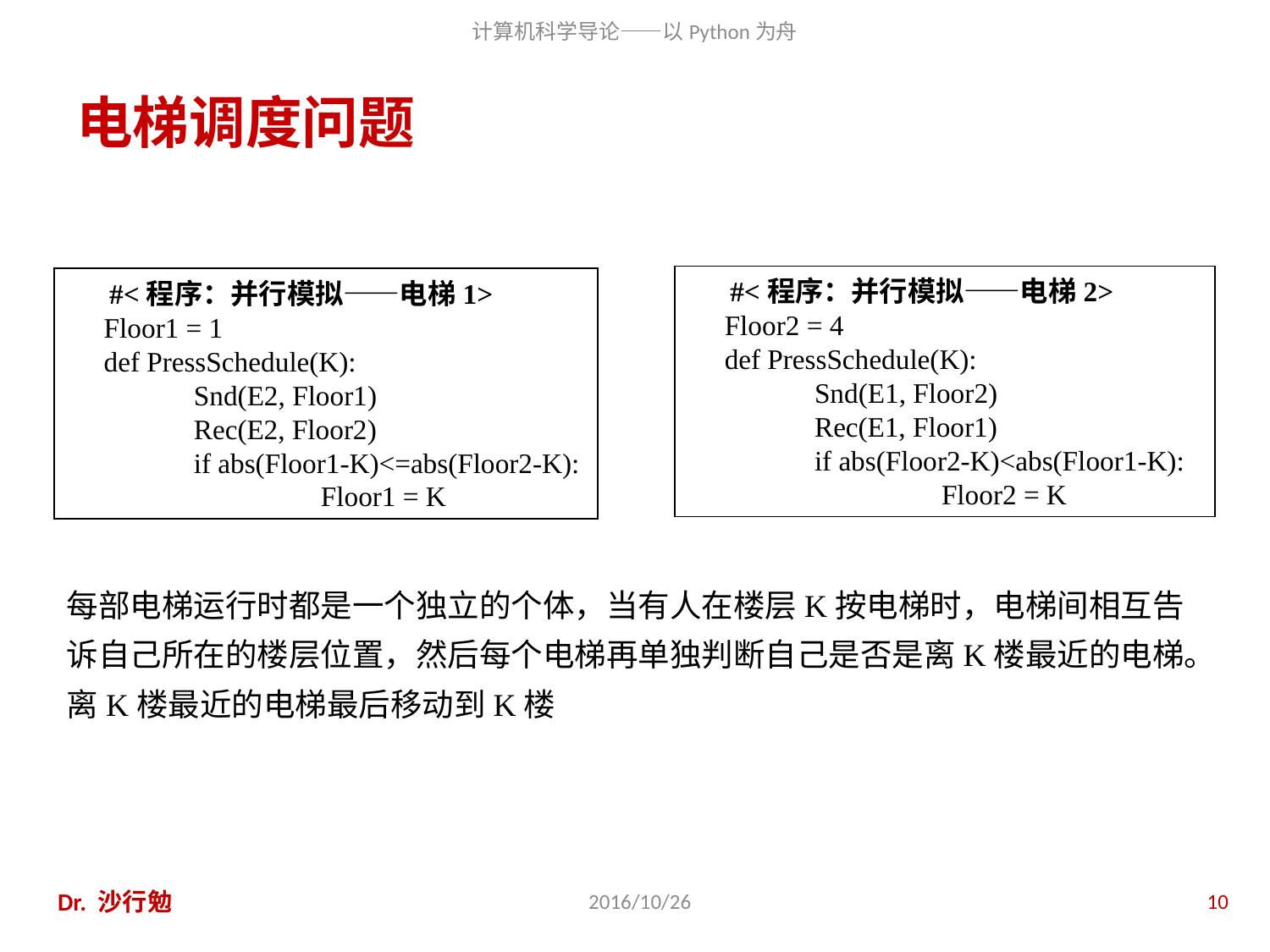

# 电梯调度问题
#<程序：并行模拟——电梯2>
Floor2 = 4
def PressSchedule(K):
	Snd(E1, Floor2)
	Rec(E1, Floor1)
	if abs(Floor2-K)<abs(Floor1-K):
		Floor2 = K
#<程序：并行模拟——电梯1>
Floor1 = 1
def PressSchedule(K):
	Snd(E2, Floor1)
	Rec(E2, Floor2)
	if abs(Floor1-K)<=abs(Floor2-K):
		Floor1 = K
每部电梯运行时都是一个独立的个体，当有人在楼层K按电梯时，电梯间相互告诉自己所在的楼层位置，然后每个电梯再单独判断自己是否是离K楼最近的电梯。离K楼最近的电梯最后移动到K楼
Dr. 沙行勉
2016/10/26
10